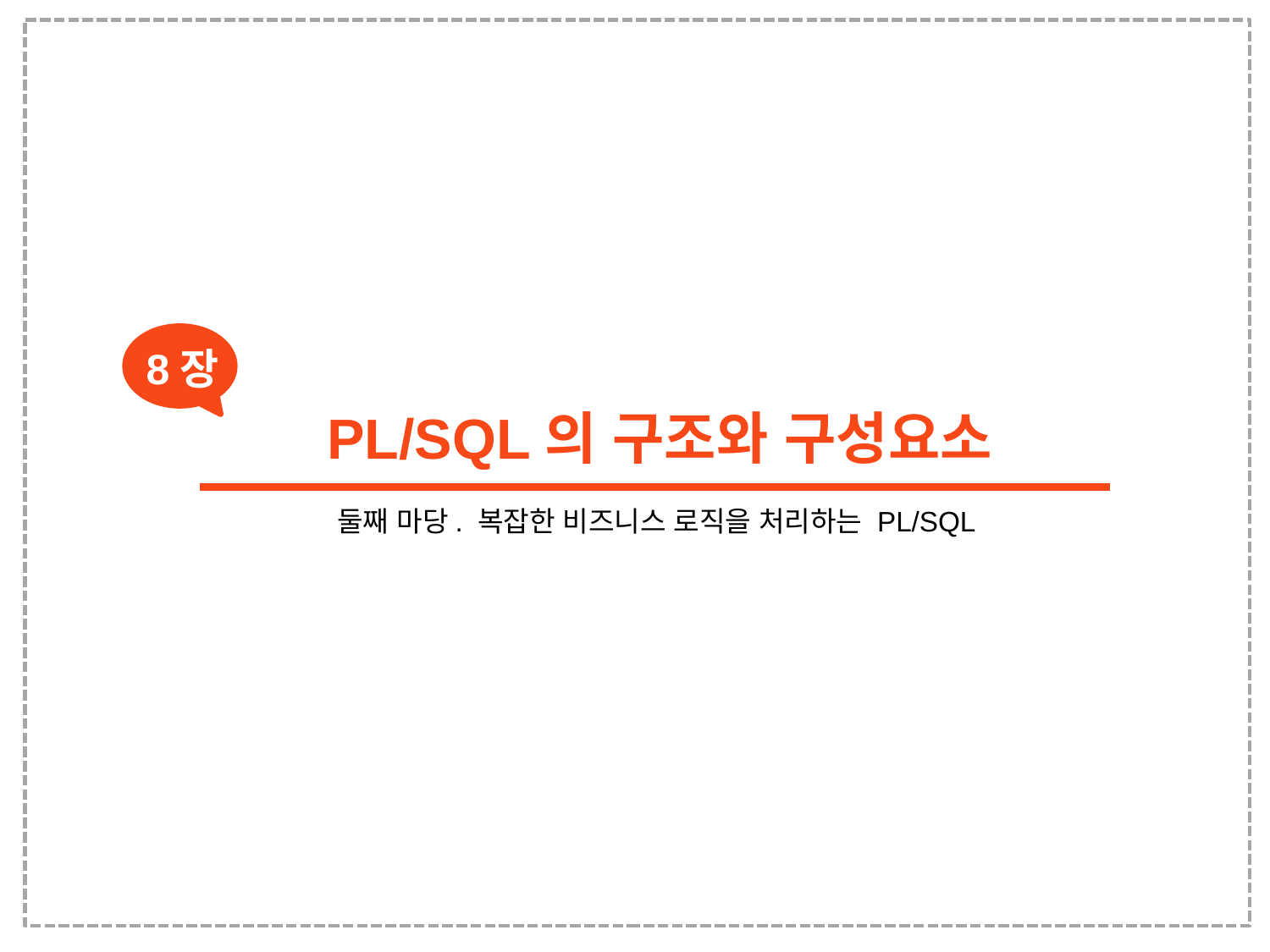

8장
PL/SQL의 구조와 구성요소
둘째 마당. 복잡한 비즈니스 로직을 처리하는 PL/SQL